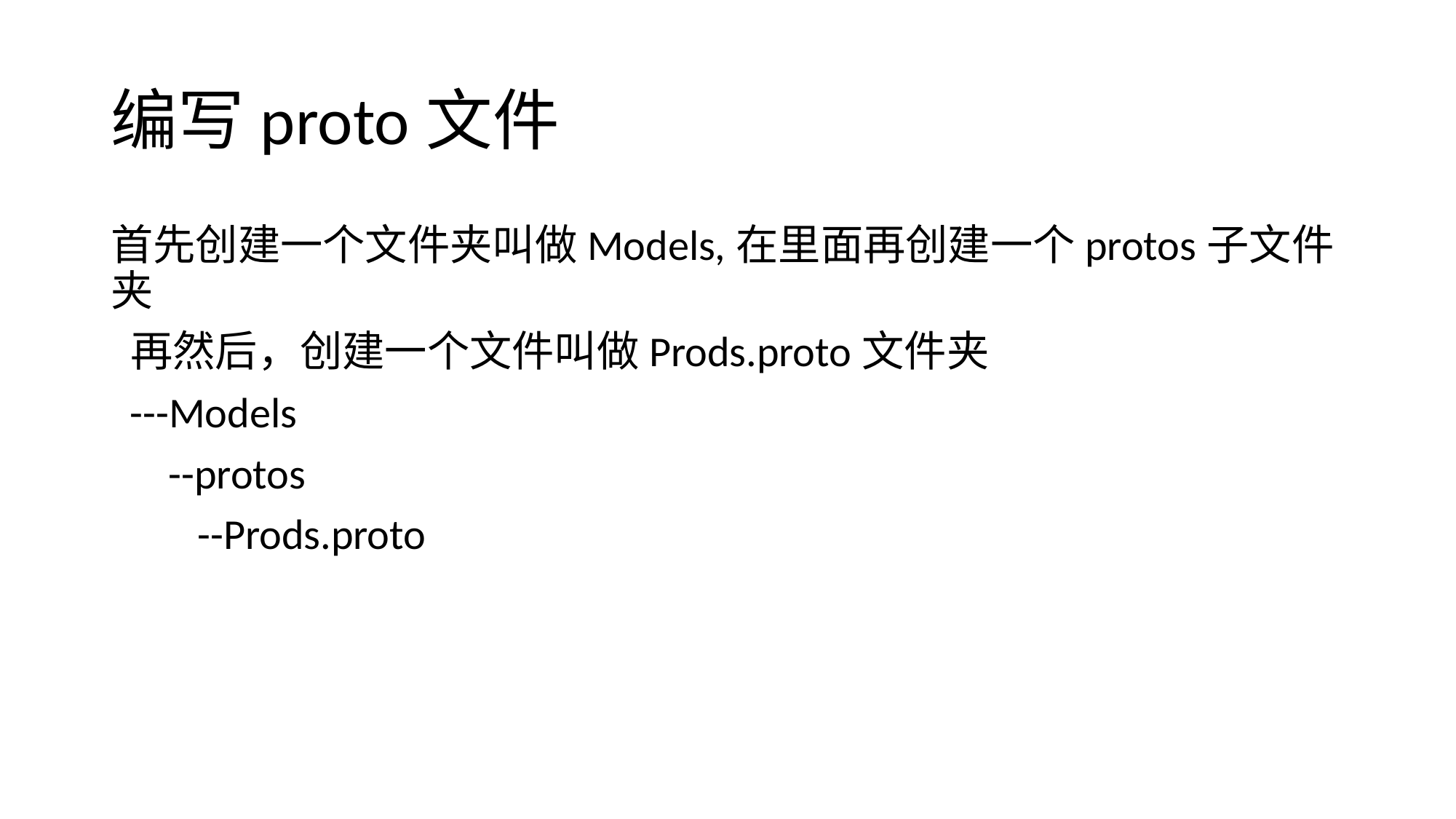

# 编写proto文件
首先创建一个文件夹叫做Models,在里面再创建一个protos子文件夹
 再然后，创建一个文件叫做Prods.proto文件夹
  ---Models
      --protos
         --Prods.proto